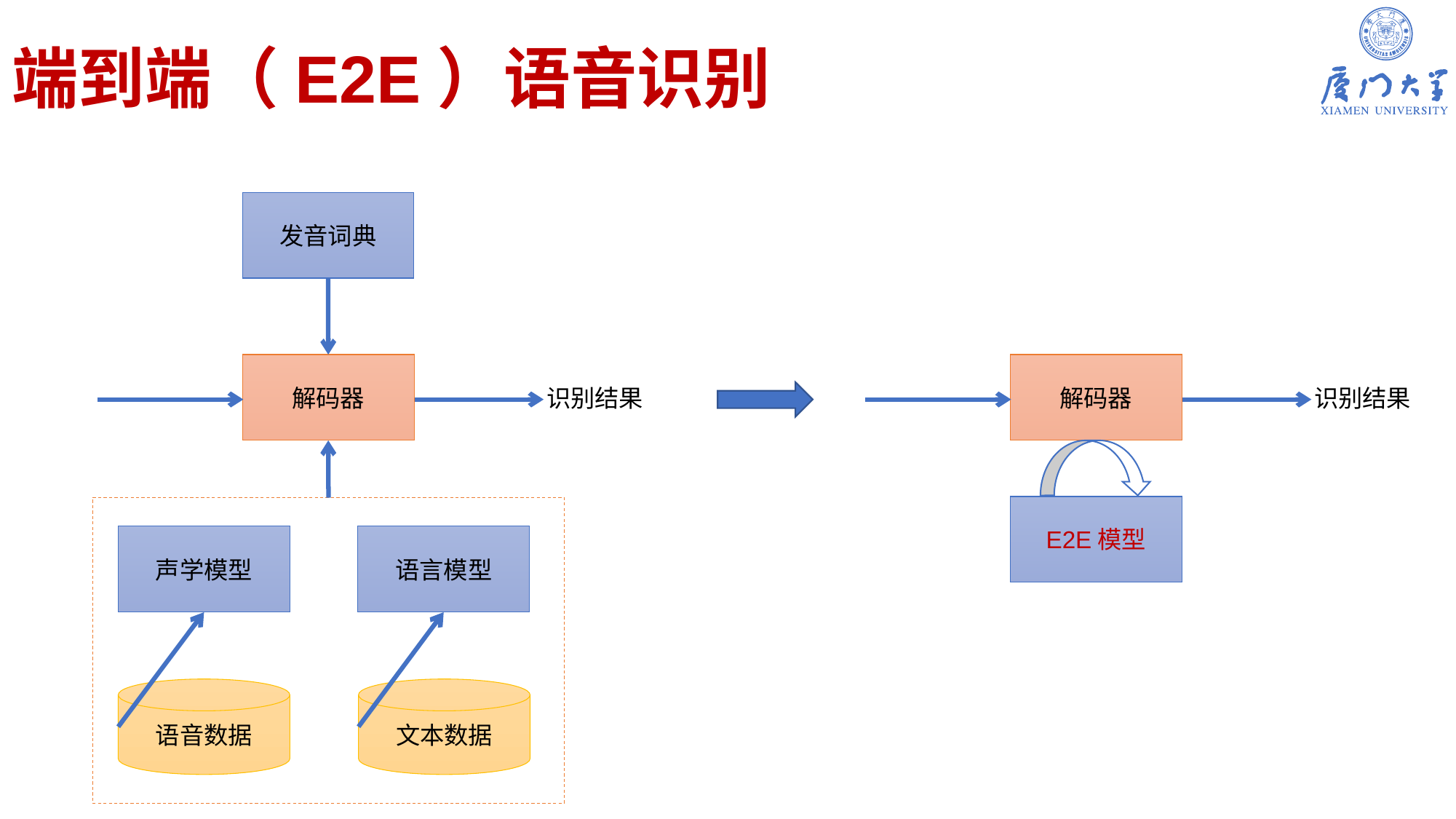

# 端到端（E2E）语音识别
发音词典
解码器
解码器
识别结果
识别结果

E2E模型

声学模型
语言模型
语音数据
文本数据